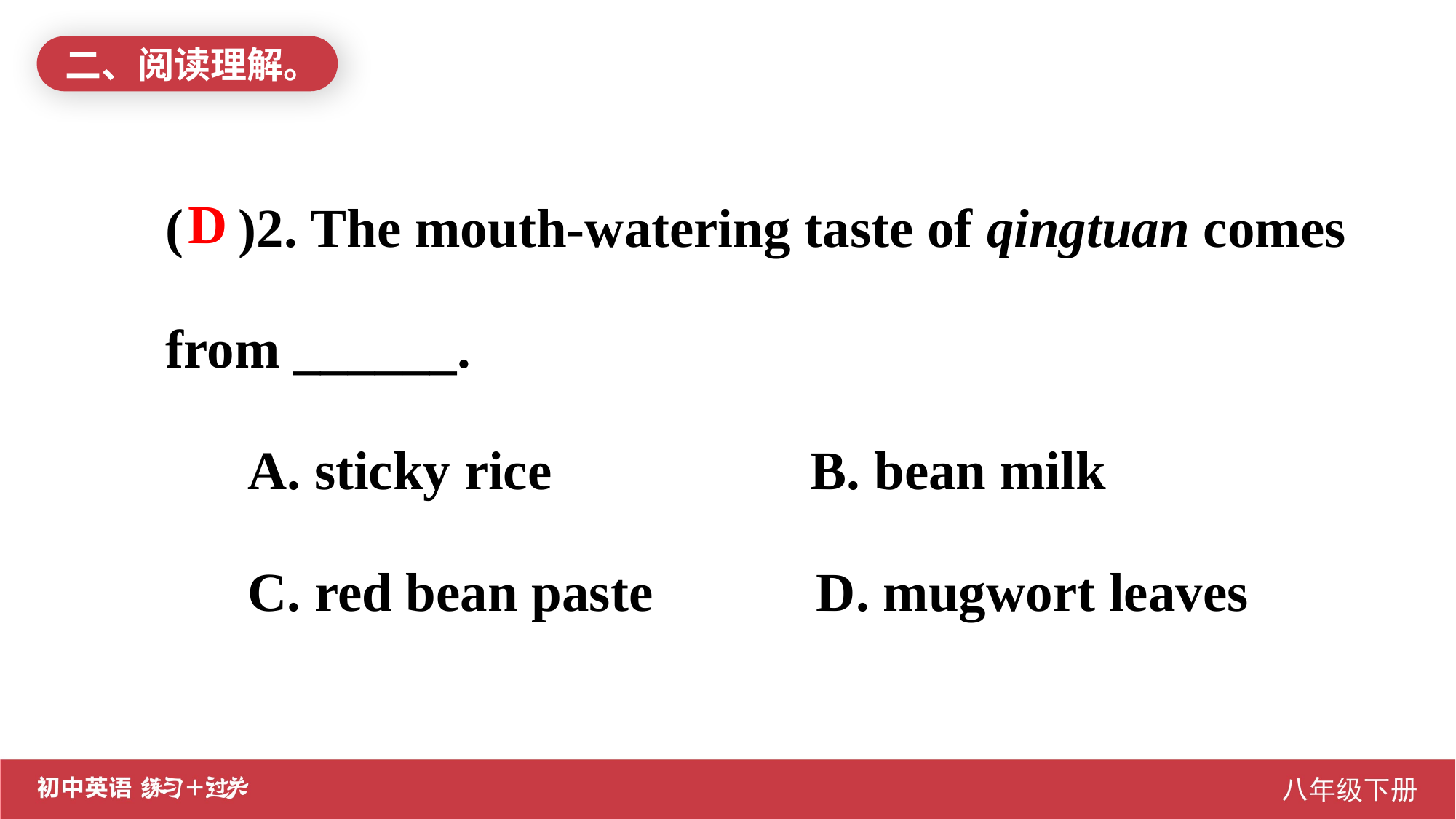

二、阅读理解。
(    )2. The mouth-watering taste of qingtuan comes from ______.
      A. sticky rice                   B. bean milk
      C. red bean paste            D. mugwort leaves
D